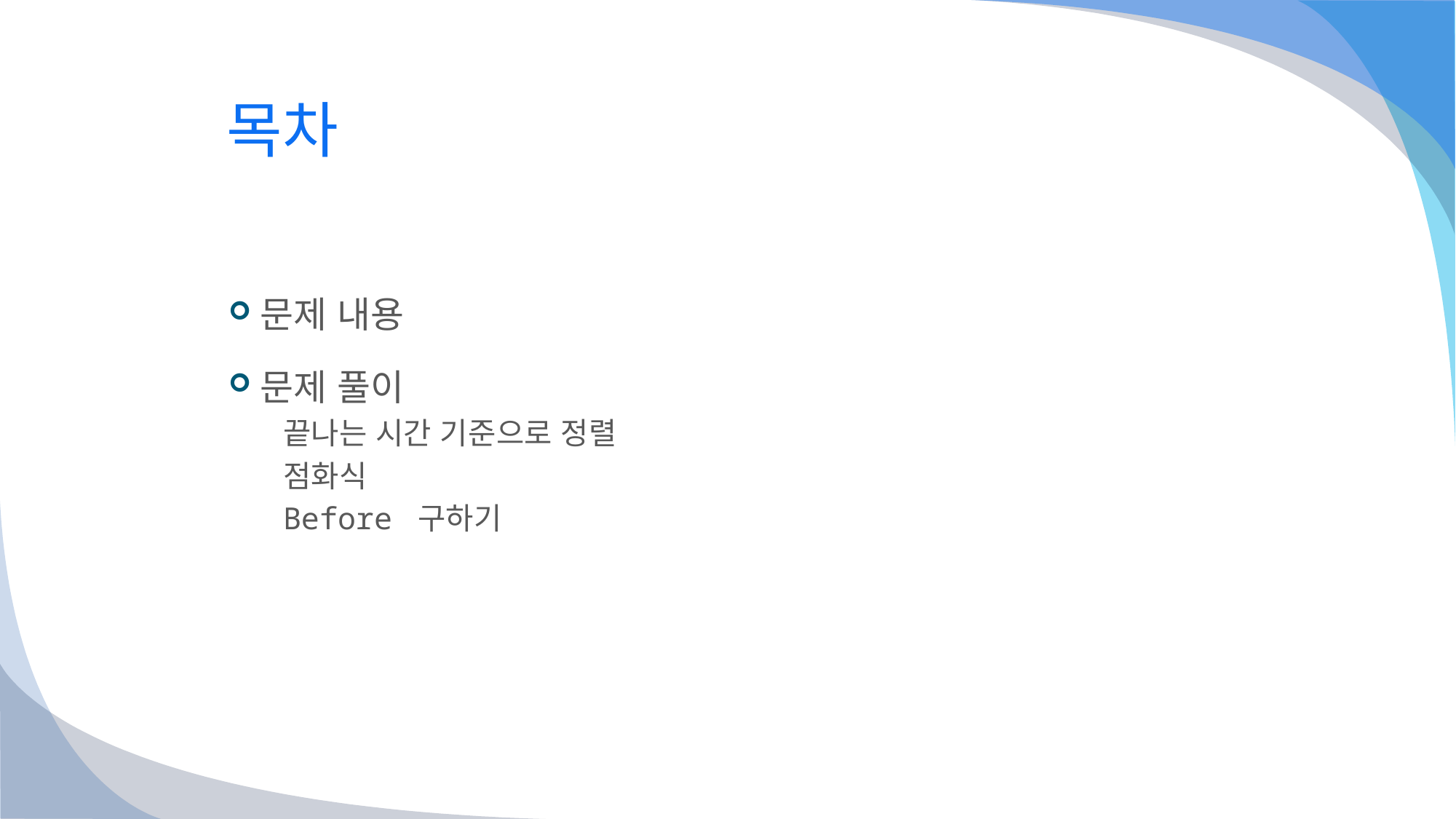

# 목차
문제 내용
문제 풀이
끝나는 시간 기준으로 정렬
점화식
Before 구하기